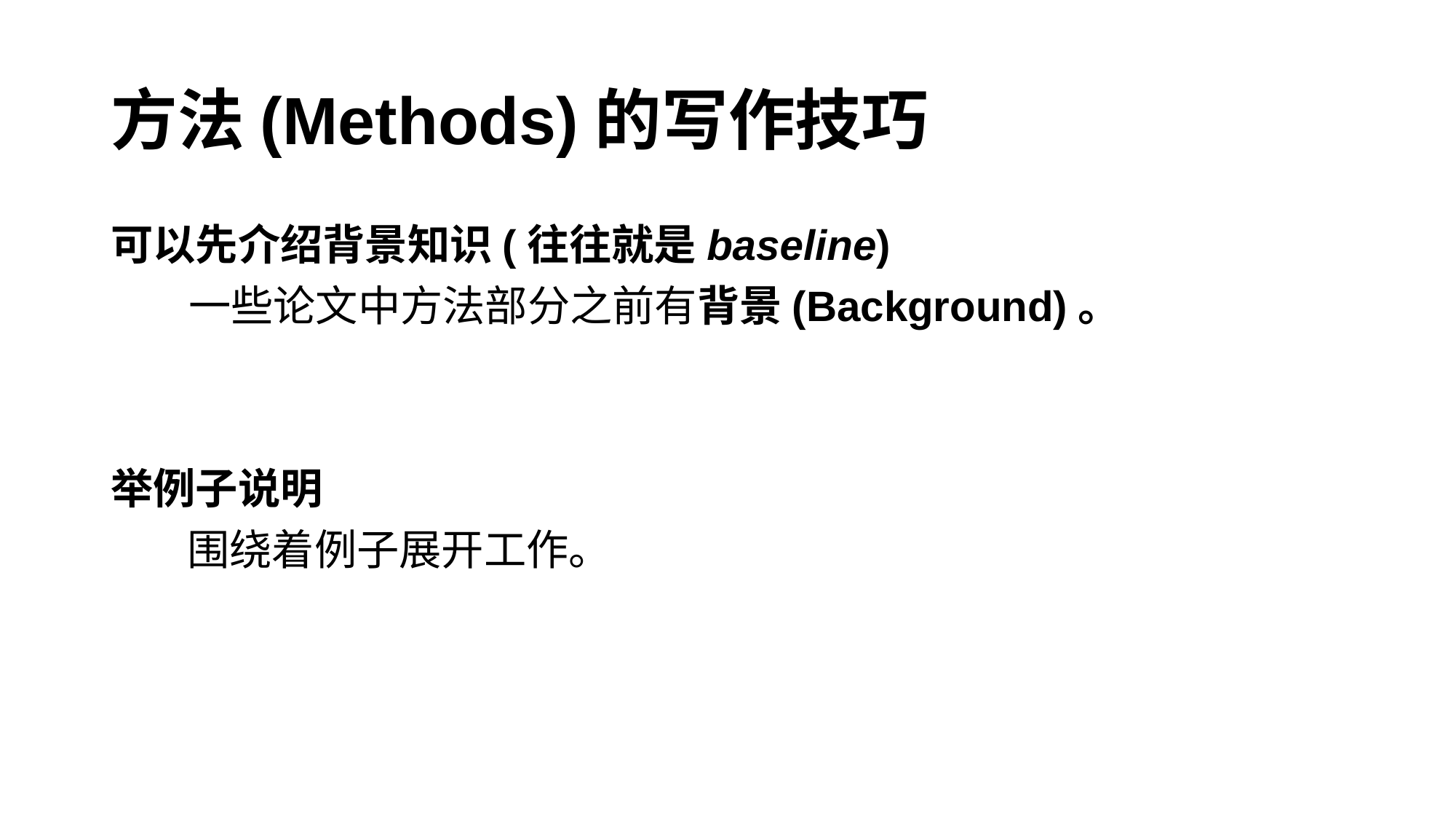

# 方法(Methods)的写作技巧
可以先介绍背景知识(往往就是baseline)
       一些论文中方法部分之前有背景(Background)。

举例子说明
       围绕着例子展开工作。